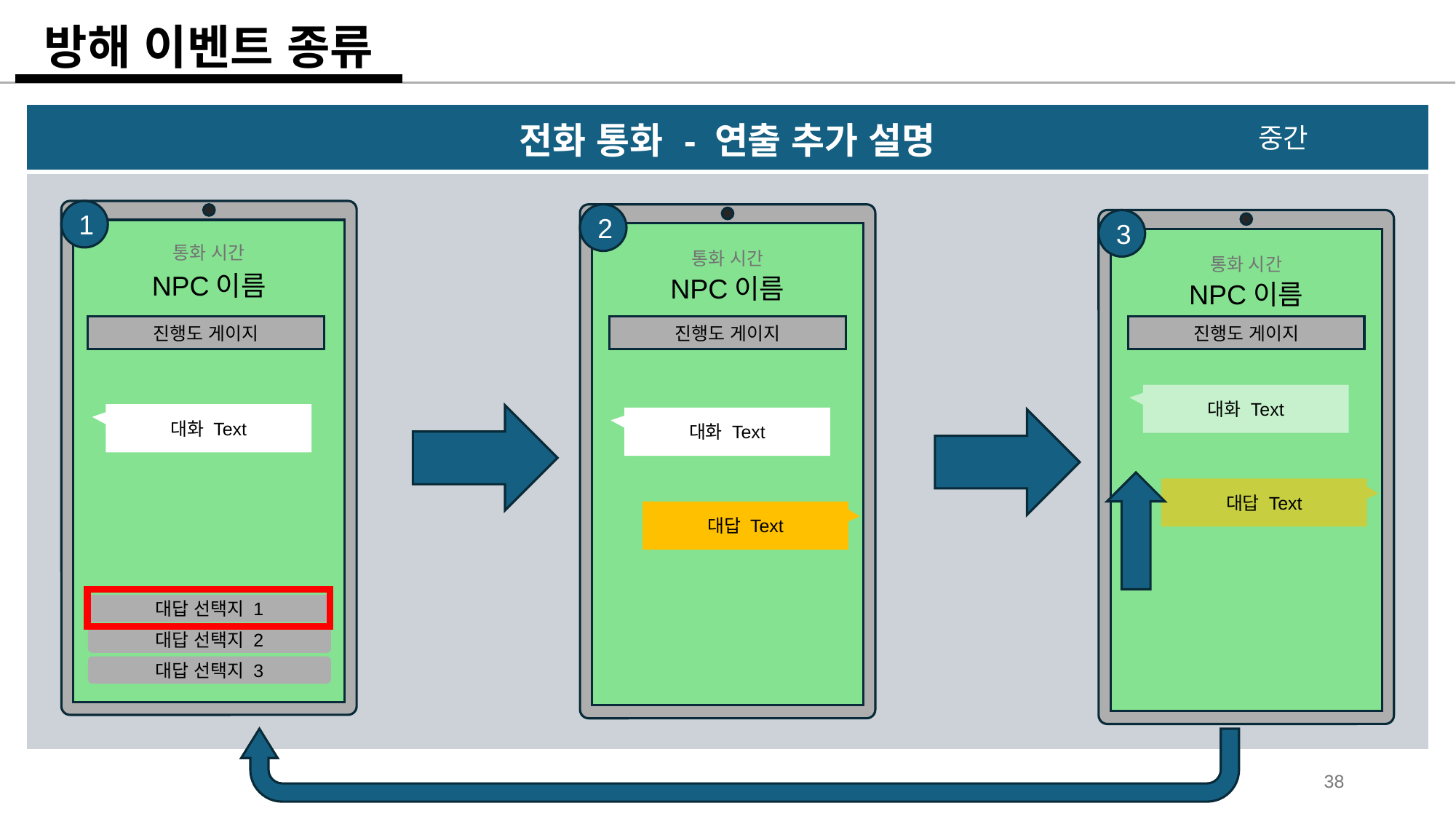

# 방해 이벤트 종류
| 전화 통화 - 연출 추가 설명 |
| --- |
|  |
중간

NPC이름
대화 Text
대답 선택지 1
대답 선택지 2
대답 선택지 3
1

NPC이름
대화 Text
통화 시간
대답 Text
2

NPC이름
대화 Text
통화 시간
대답 Text
3
통화 시간
진행도 게이지
진행도 게이지
진행도 게이지

38